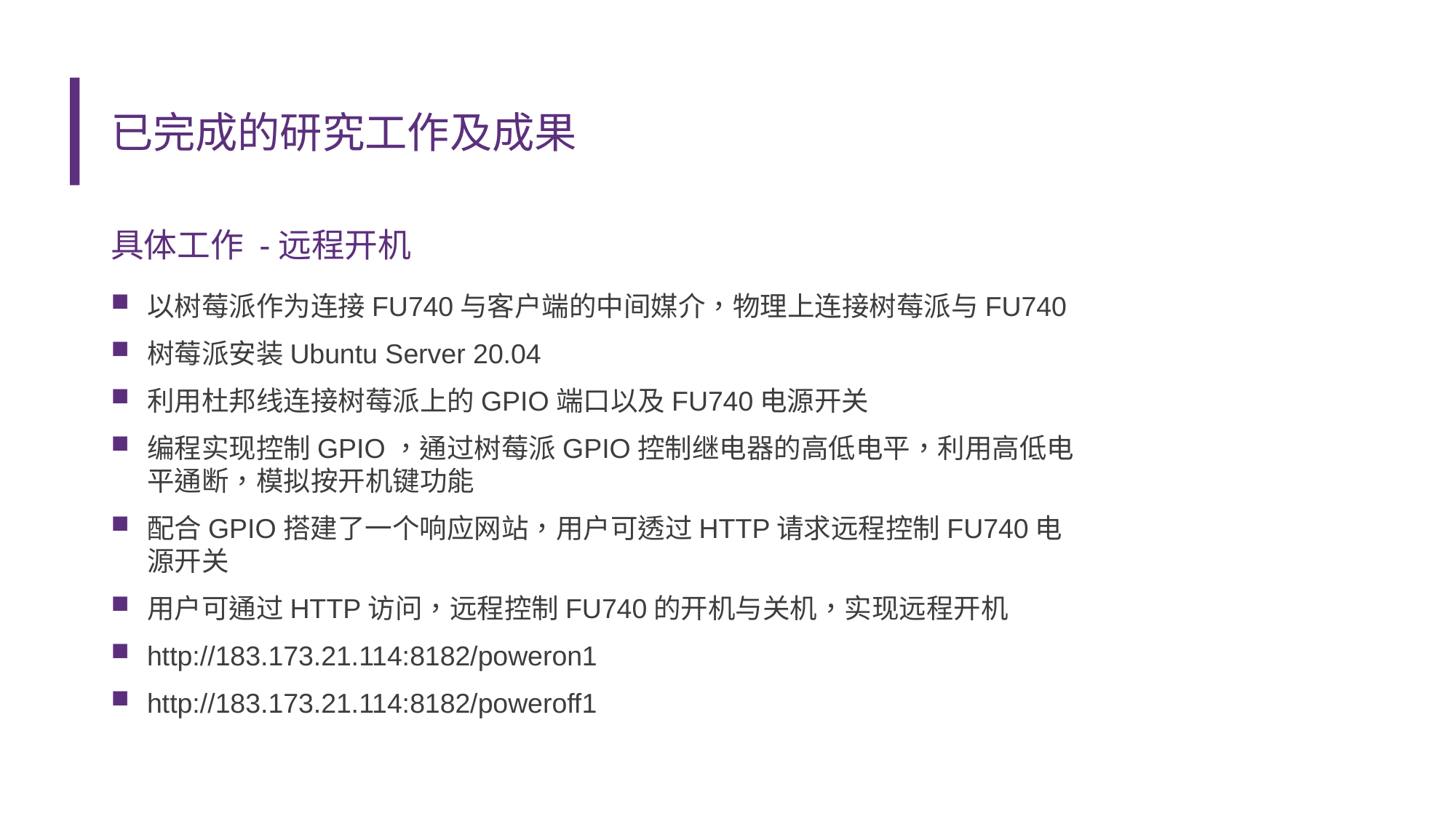

# 已完成的研究工作及成果
具体工作 -远程开机
以树莓派作为连接FU740与客户端的中间媒介，物理上连接树莓派与FU740
树莓派安装Ubuntu Server 20.04
利用杜邦线连接树莓派上的GPIO端口以及FU740电源开关
编程实现控制GPIO，通过树莓派GPIO控制继电器的高低电平，利用高低电平通断，模拟按开机键功能
配合GPIO搭建了一个响应网站，用户可透过HTTP请求远程控制FU740电源开关
用户可通过HTTP访问，远程控制FU740的开机与关机，实现远程开机
http://183.173.21.114:8182/poweron1
http://183.173.21.114:8182/poweroff1